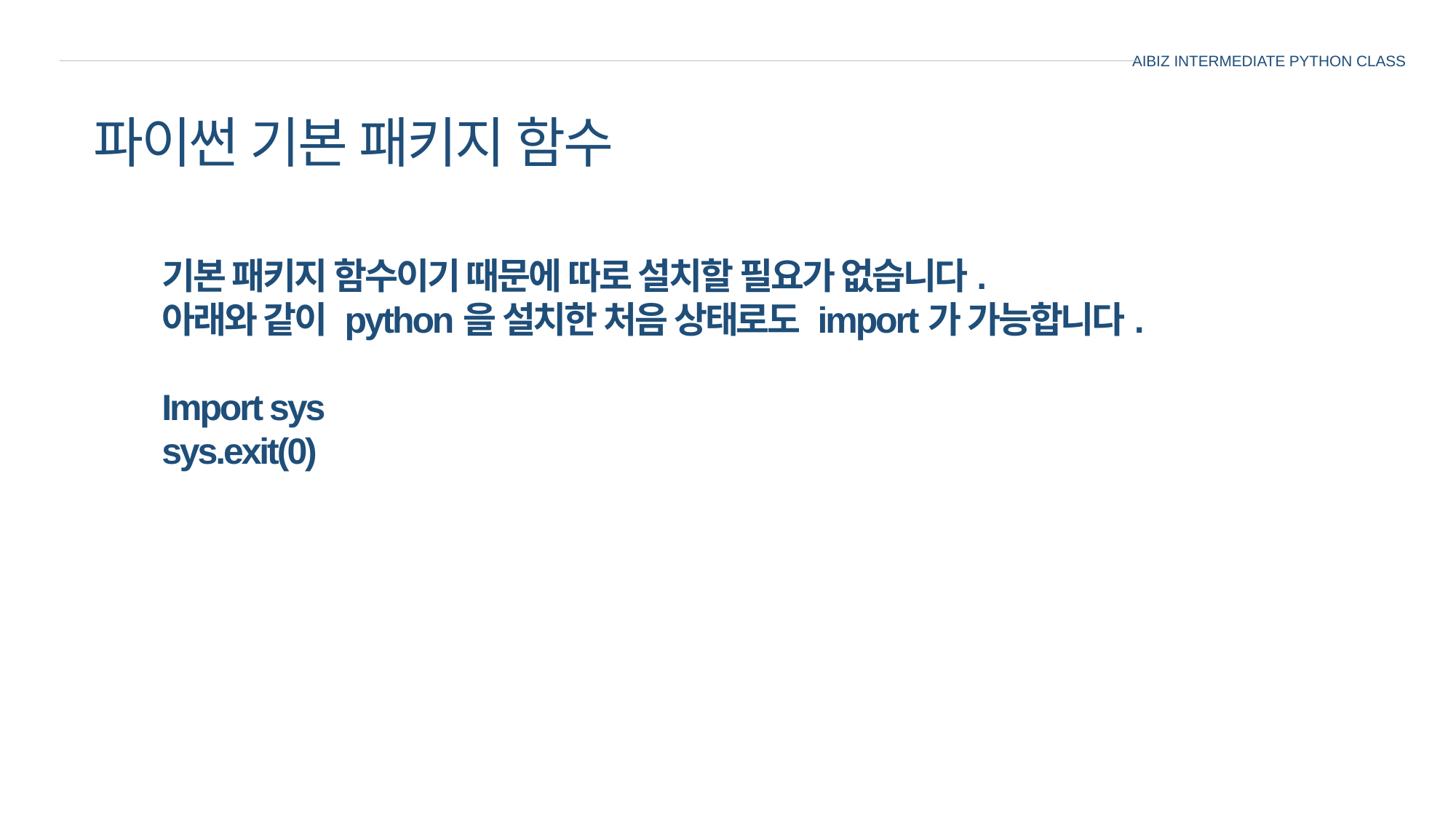

AIBIZ INTERMEDIATE PYTHON CLASS
파이썬 기본 패키지 함수
기본 패키지 함수이기 때문에 따로 설치할 필요가 없습니다.
아래와 같이 python을 설치한 처음 상태로도 import가 가능합니다.

Import sys
sys.exit(0)